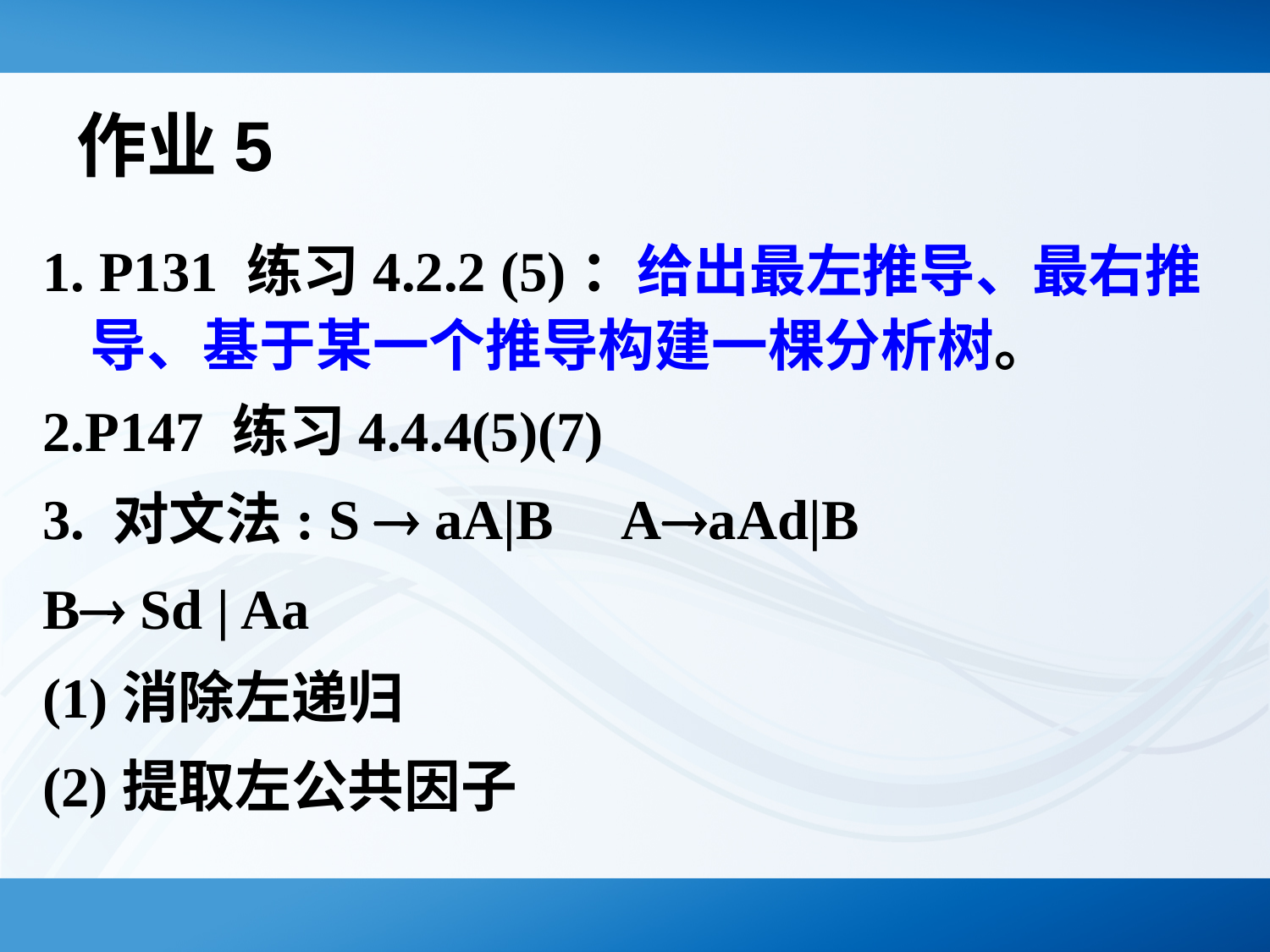

# 作业5
1. P131 练习4.2.2 (5)：给出最左推导、最右推导、基于某一个推导构建一棵分析树。
2.P147 练习4.4.4(5)(7)
3. 对文法: S → aA|B     A→aAd|B
B→ Sd | Aa
(1)消除左递归
(2)提取左公共因子